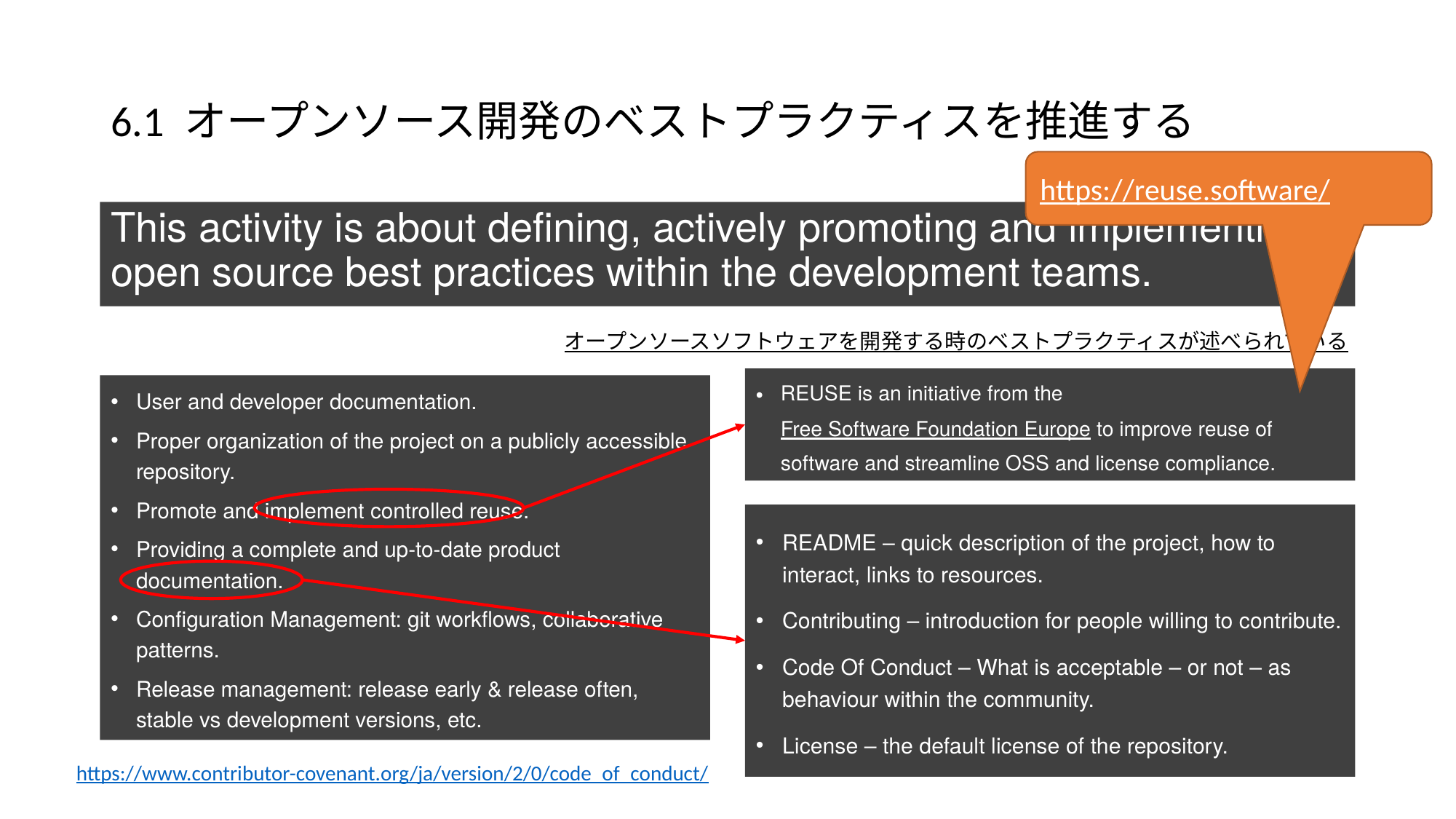

# 6.1 オープンソース開発のベストプラクティスを推進する
https://reuse.software/
This activity is about defining, actively promoting and implementing open source best practices within the development teams.
オープンソースソフトウェアを開発する時のベストプラクティスが述べられている
REUSE is an initiative from the Free Software Foundation Europe to improve reuse of software and streamline OSS and license compliance.
User and developer documentation.
Proper organization of the project on a publicly accessible repository.
Promote and implement controlled reuse.
Providing a complete and up-to-date product documentation.
Configuration Management: git workflows, collaborative patterns.
Release management: release early & release often, stable vs development versions, etc.

README – quick description of the project, how to interact, links to resources.
Contributing – introduction for people willing to contribute.
Code Of Conduct – What is acceptable – or not – as behaviour within the community.
License – the default license of the repository.

https://www.contributor-covenant.org/ja/version/2/0/code_of_conduct/